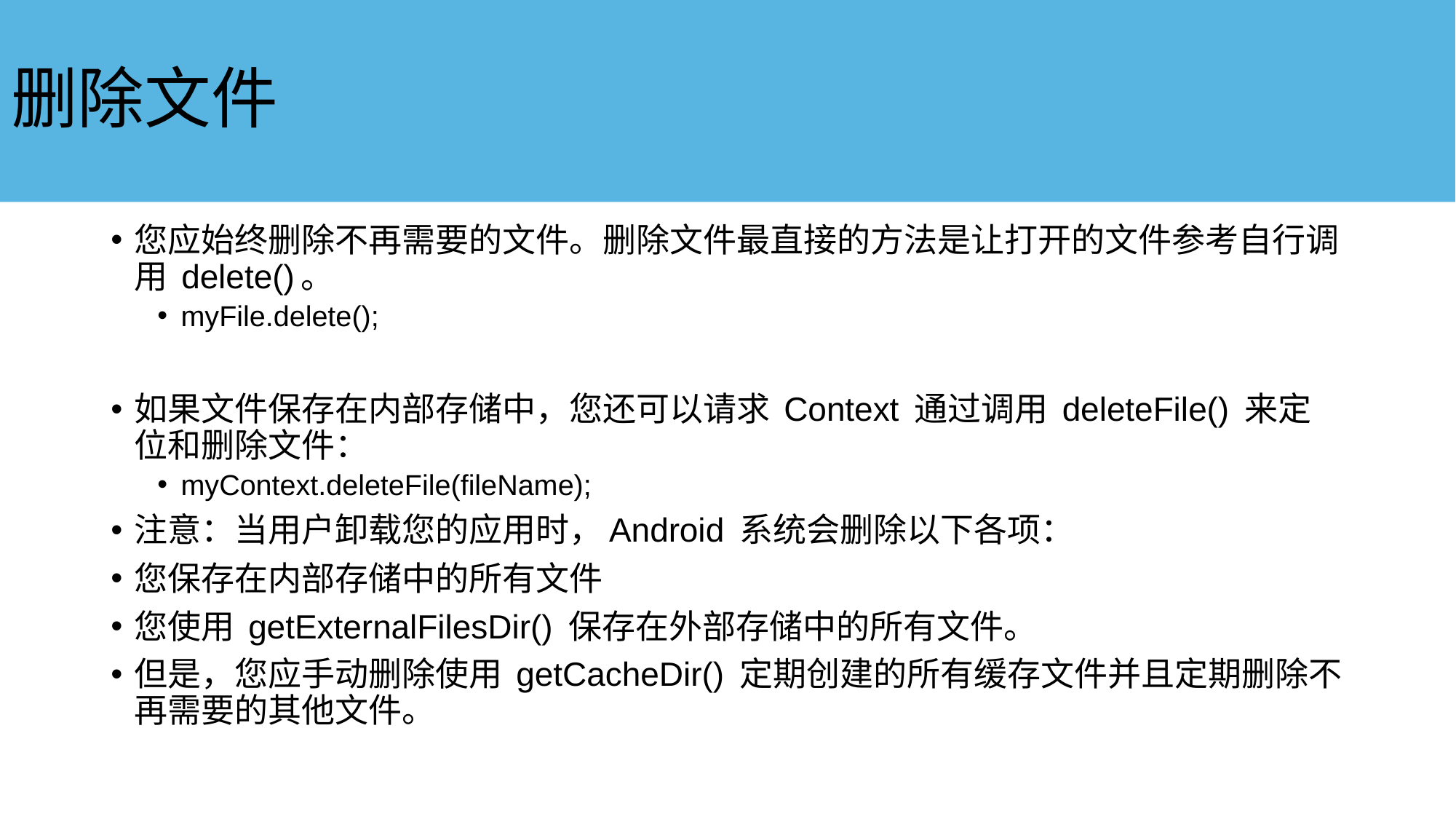

# 删除文件
您应始终删除不再需要的文件。删除文件最直接的方法是让打开的文件参考自行调用 delete()。
myFile.delete();

如果文件保存在内部存储中，您还可以请求 Context 通过调用 deleteFile() 来定位和删除文件：
myContext.deleteFile(fileName);
注意：当用户卸载您的应用时，Android 系统会删除以下各项：
您保存在内部存储中的所有文件
您使用 getExternalFilesDir() 保存在外部存储中的所有文件。
但是，您应手动删除使用 getCacheDir() 定期创建的所有缓存文件并且定期删除不再需要的其他文件。